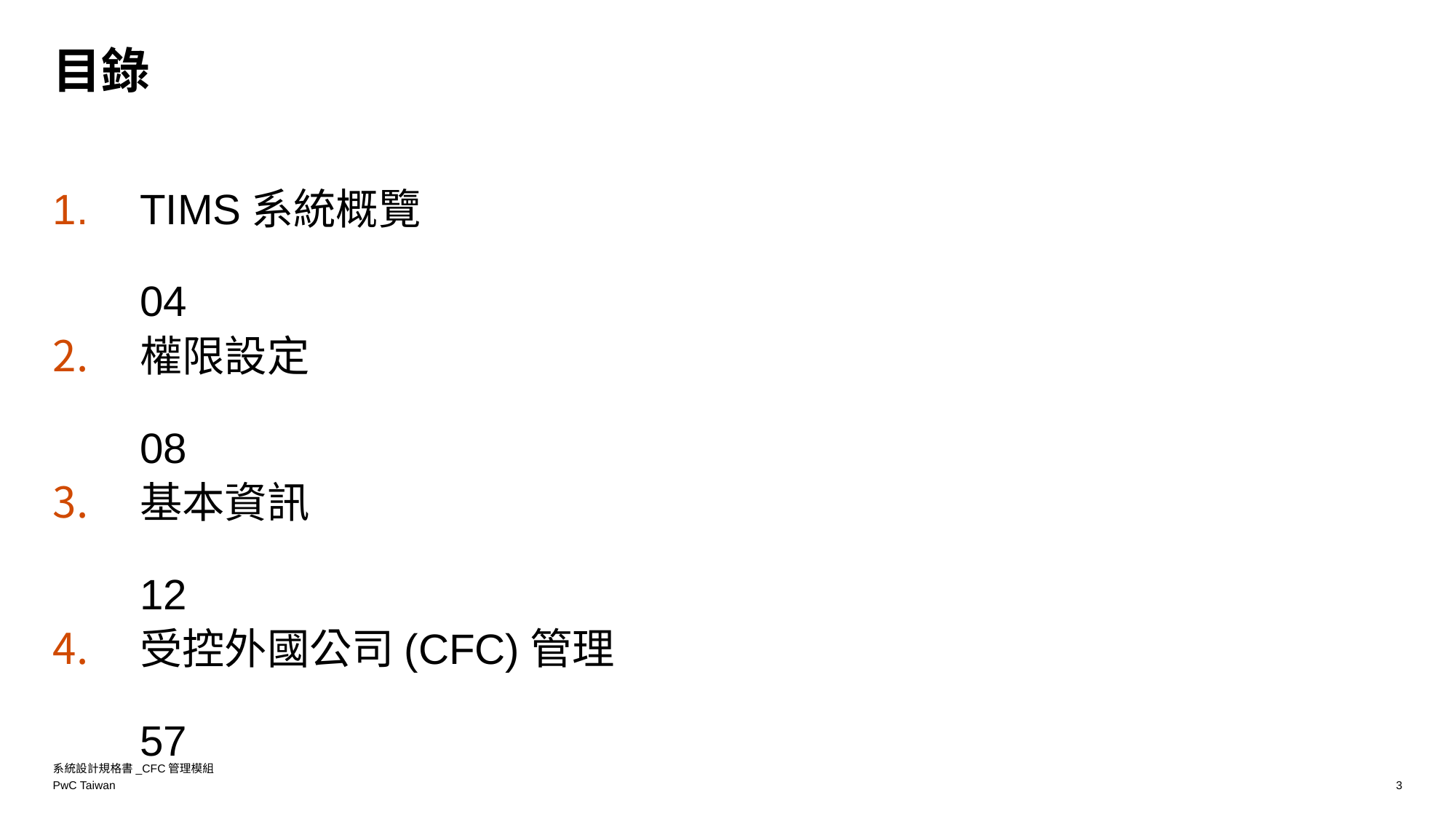

# 目錄
TIMS系統概覽	04
權限設定	08
基本資訊	12
受控外國公司(CFC)管理	57
系統設計規格書_CFC管理模組
3